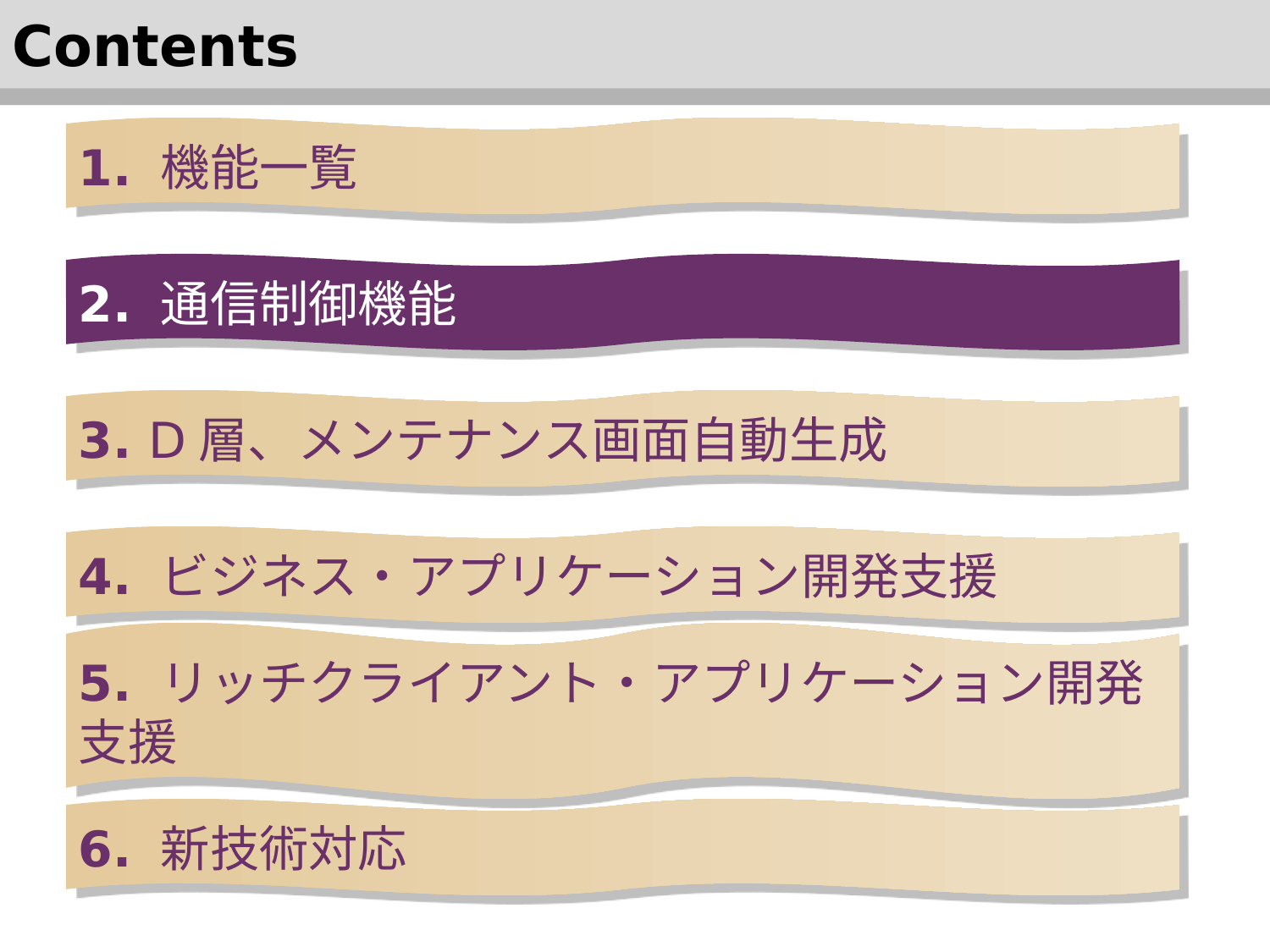

Contents
1. 機能一覧
2. 通信制御機能
3. D層、メンテナンス画面自動生成
4. ビジネス・アプリケーション開発支援
5. リッチクライアント・アプリケーション開発支援
6. 新技術対応